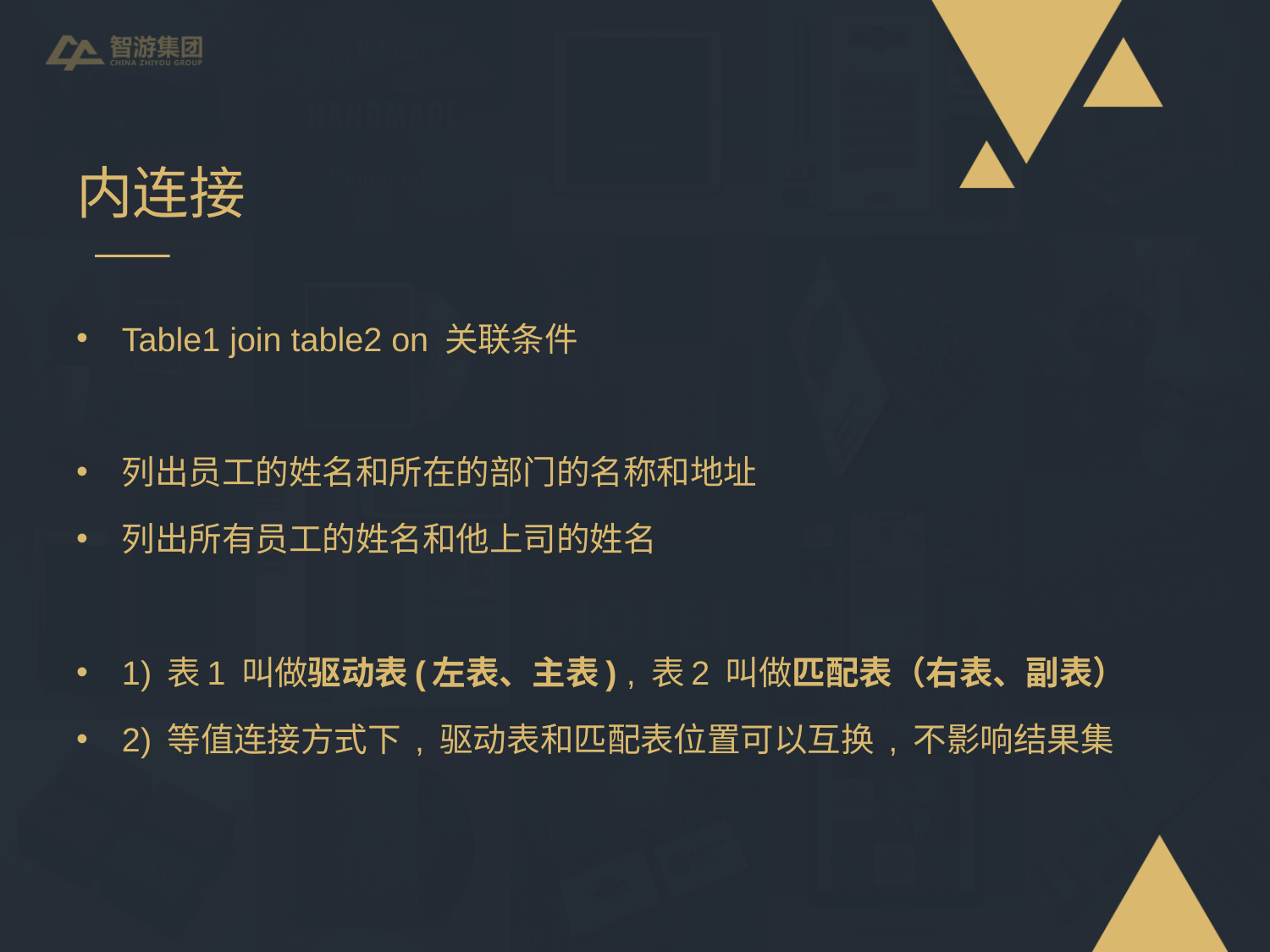

# 内连接
Table1 join table2 on 关联条件

列出员工的姓名和所在的部门的名称和地址
列出所有员工的姓名和他上司的姓名

1) 表1 叫做驱动表(左表、主表) , 表2 叫做匹配表（右表、副表）
2) 等值连接方式下 , 驱动表和匹配表位置可以互换 , 不影响结果集